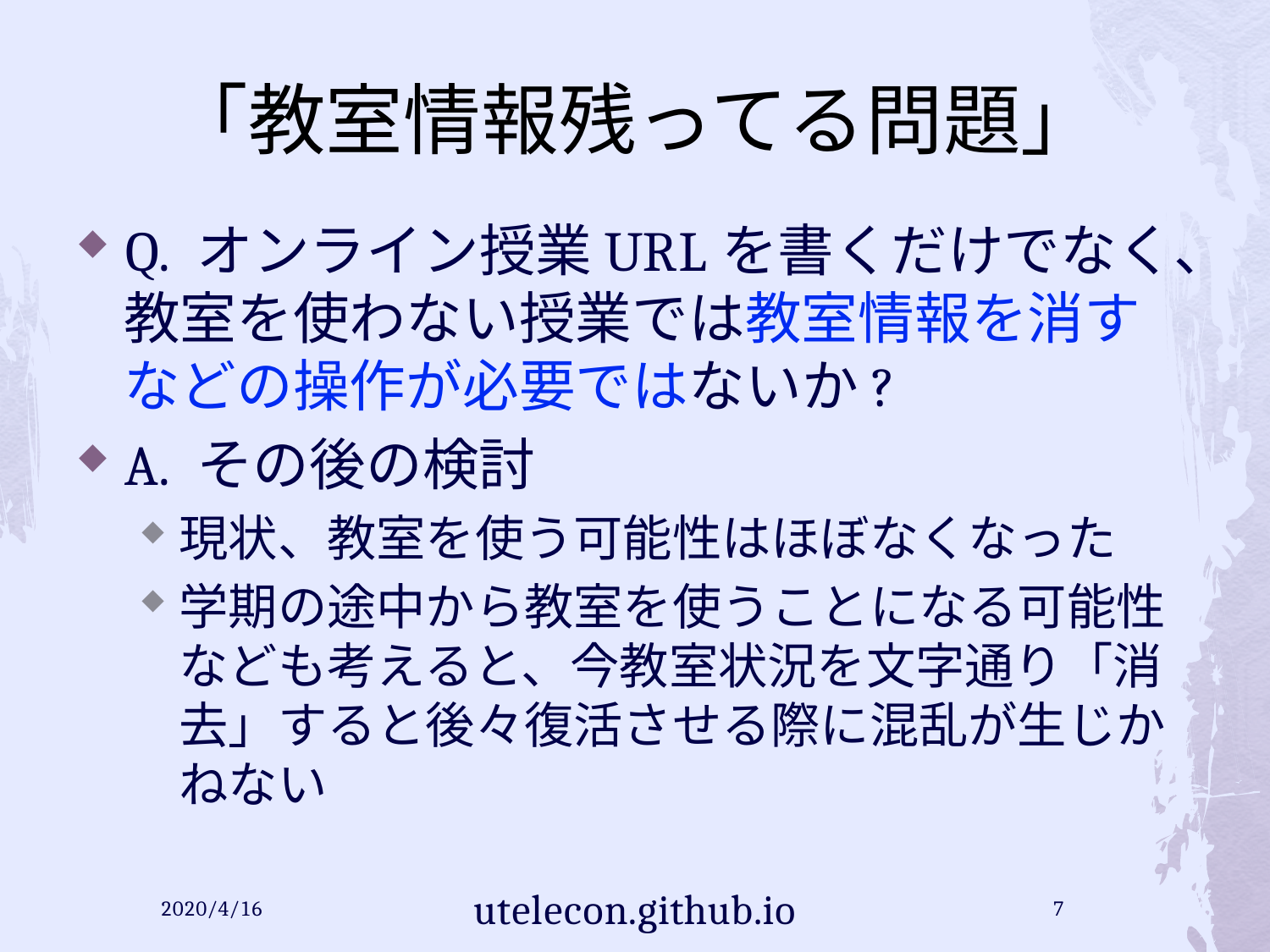

# 「教室情報残ってる問題」
Q. オンライン授業URLを書くだけでなく、教室を使わない授業では教室情報を消すなどの操作が必要ではないか?
A. その後の検討
現状、教室を使う可能性はほぼなくなった
学期の途中から教室を使うことになる可能性なども考えると、今教室状況を文字通り「消去」すると後々復活させる際に混乱が生じかねない
2020/4/16
utelecon.github.io
7